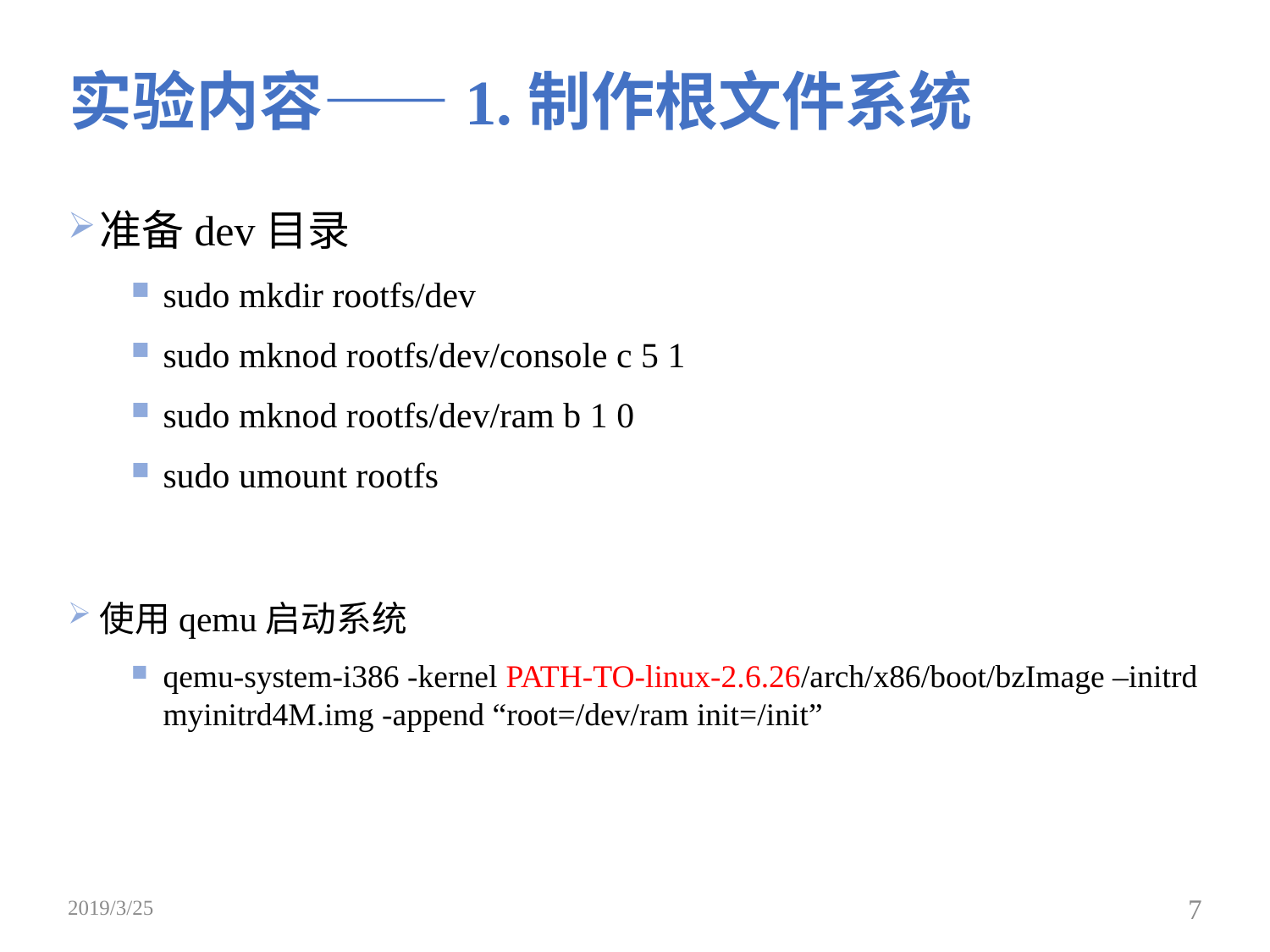

# 实验内容——1.制作根文件系统
准备dev目录
sudo mkdir rootfs/dev
sudo mknod rootfs/dev/console c 5 1
sudo mknod rootfs/dev/ram b 1 0
sudo umount rootfs

使用qemu启动系统
qemu-system-i386 -kernel PATH-TO-linux-2.6.26/arch/x86/boot/bzImage –initrd myinitrd4M.img -append “root=/dev/ram init=/init”
2019/3/25
7